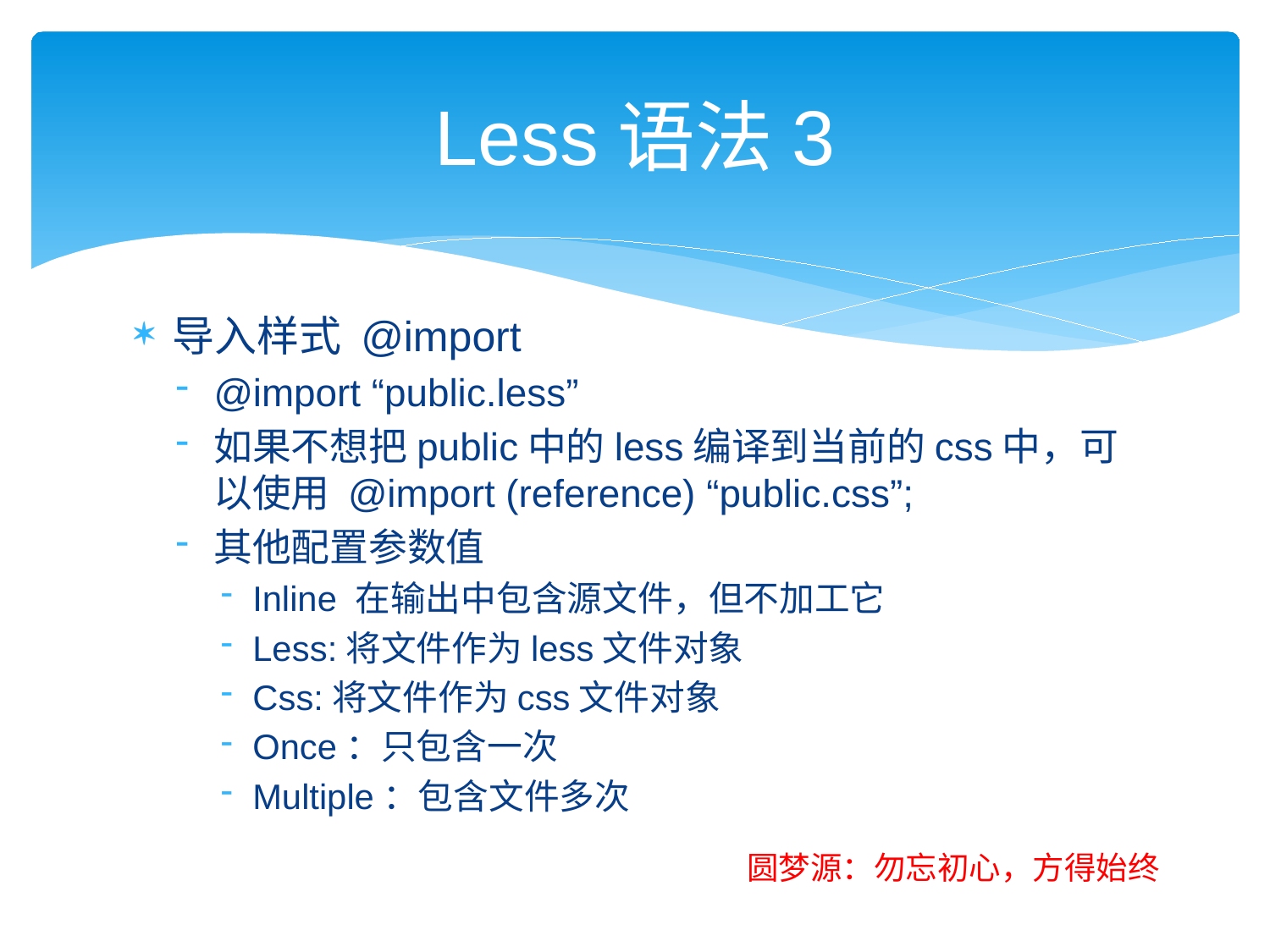

# Less语法3
导入样式 @import
@import “public.less”
如果不想把public中的less编译到当前的css中，可以使用 @import (reference) “public.css”;
其他配置参数值
Inline 在输出中包含源文件，但不加工它
Less:将文件作为less文件对象
Css:将文件作为css文件对象
Once：只包含一次
Multiple：包含文件多次